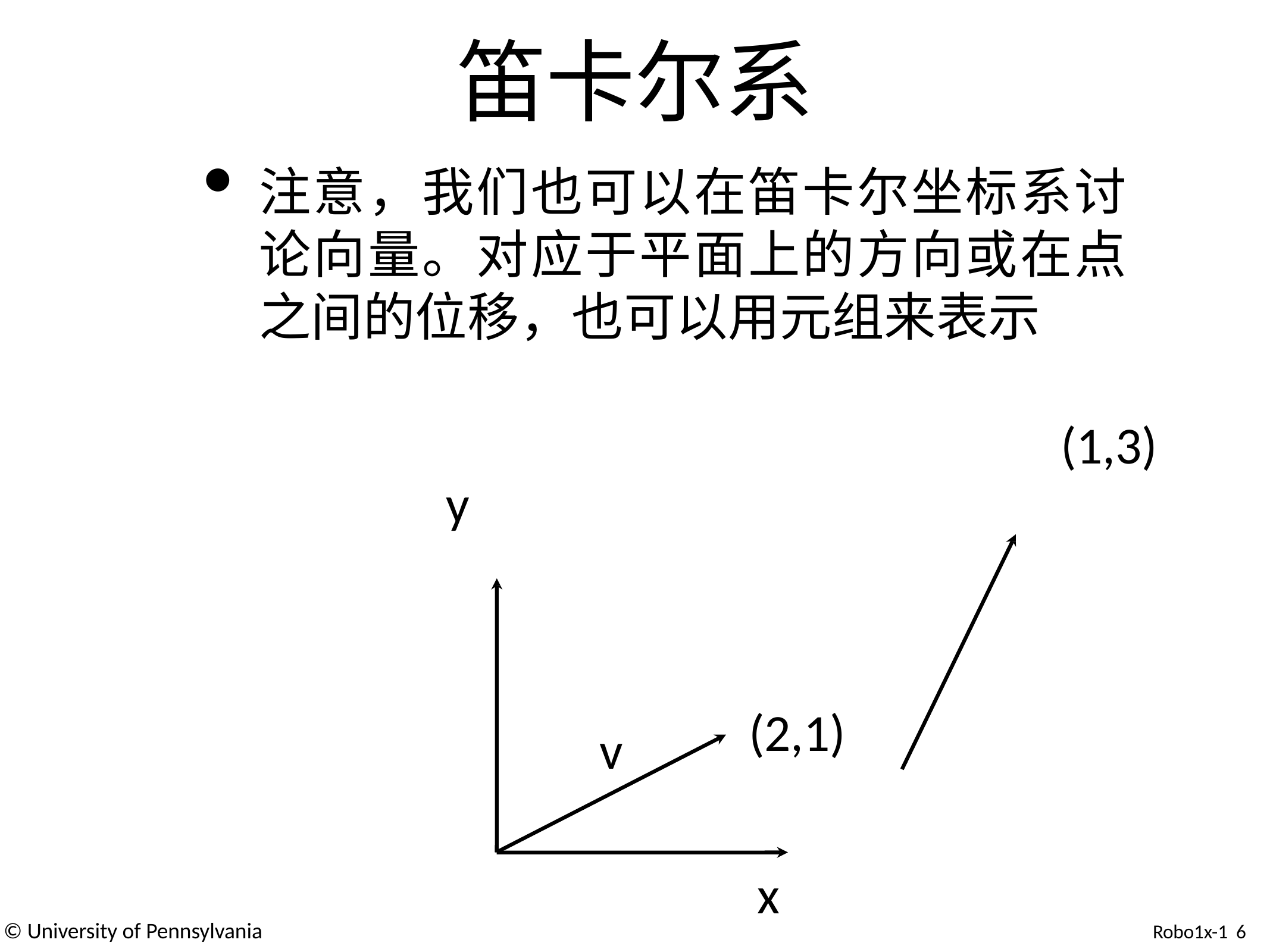

# 笛卡尔系
注意，我们也可以在笛卡尔坐标系讨论向量。对应于平面上的方向或在点之间的位移，也可以用元组来表示

(1,3)
y

(2,1)
v

x
© University of Pennsylvania
Robo1x-1 6